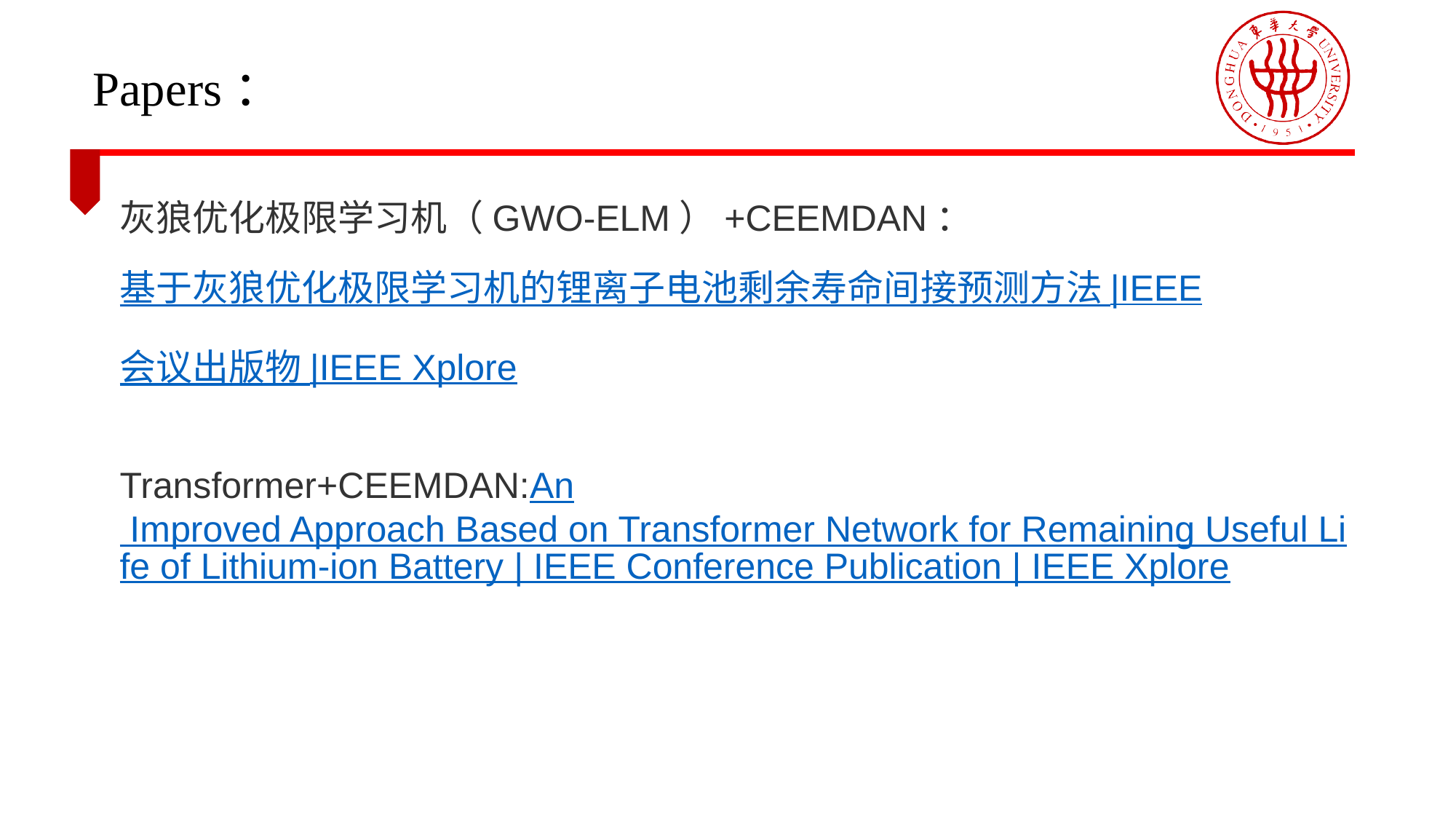

Papers：
灰狼优化极限学习机（GWO-ELM）+CEEMDAN：
基于灰狼优化极限学习机的锂离子电池剩余寿命间接预测方法 |IEEE会议出版物 |IEEE Xplore

Transformer+CEEMDAN:An Improved Approach Based on Transformer Network for Remaining Useful Life of Lithium-ion Battery | IEEE Conference Publication | IEEE Xplore